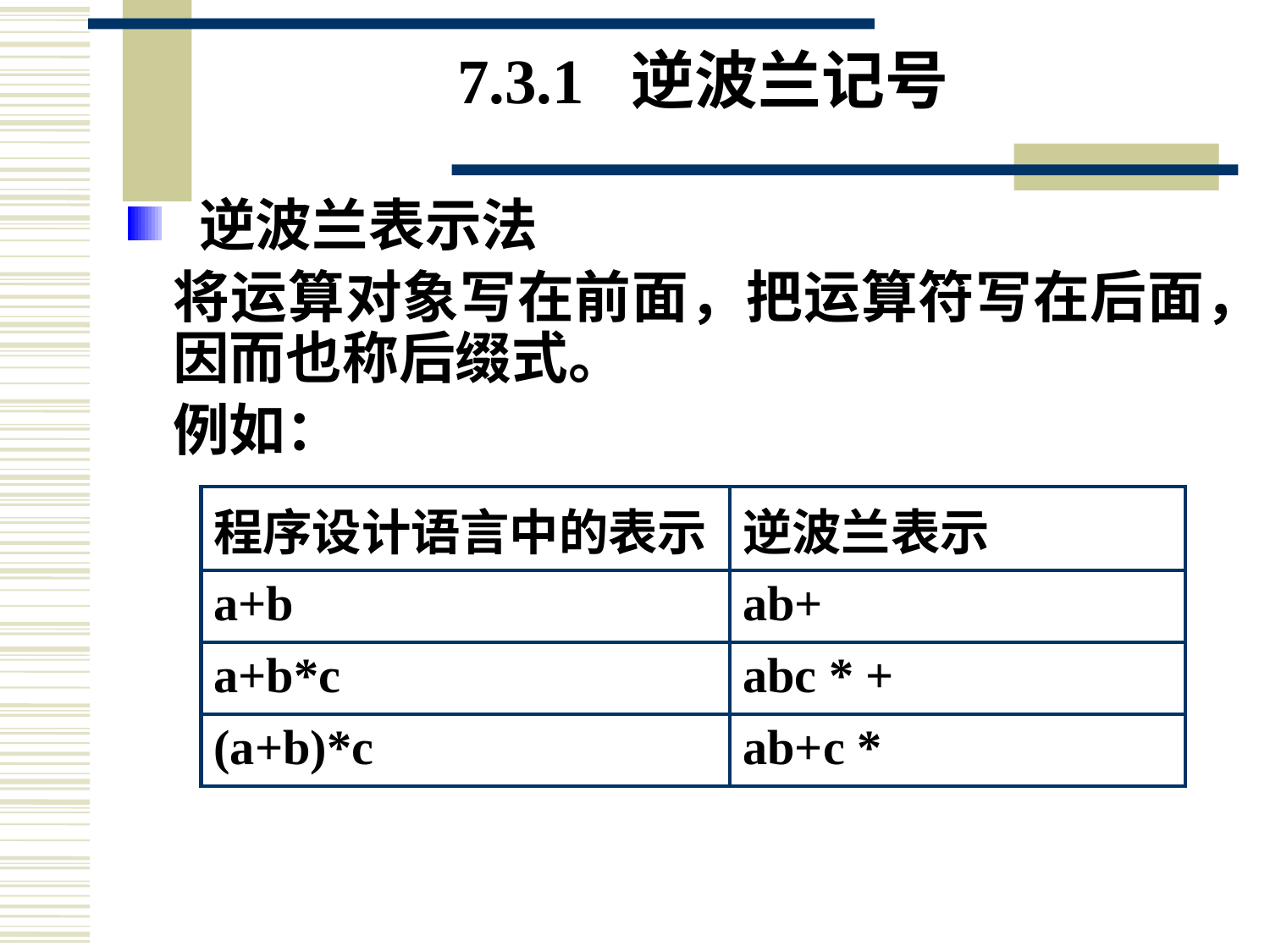

# 7.3.1  逆波兰记号
 逆波兰表示法
	将运算对象写在前面，把运算符写在后面，因而也称后缀式。
	例如：
| 程序设计语言中的表示 | 逆波兰表示 |
| --- | --- |
| a+b | ab+ |
| a+b\*c | abc \* + |
| (a+b)\*c | ab+c \* |